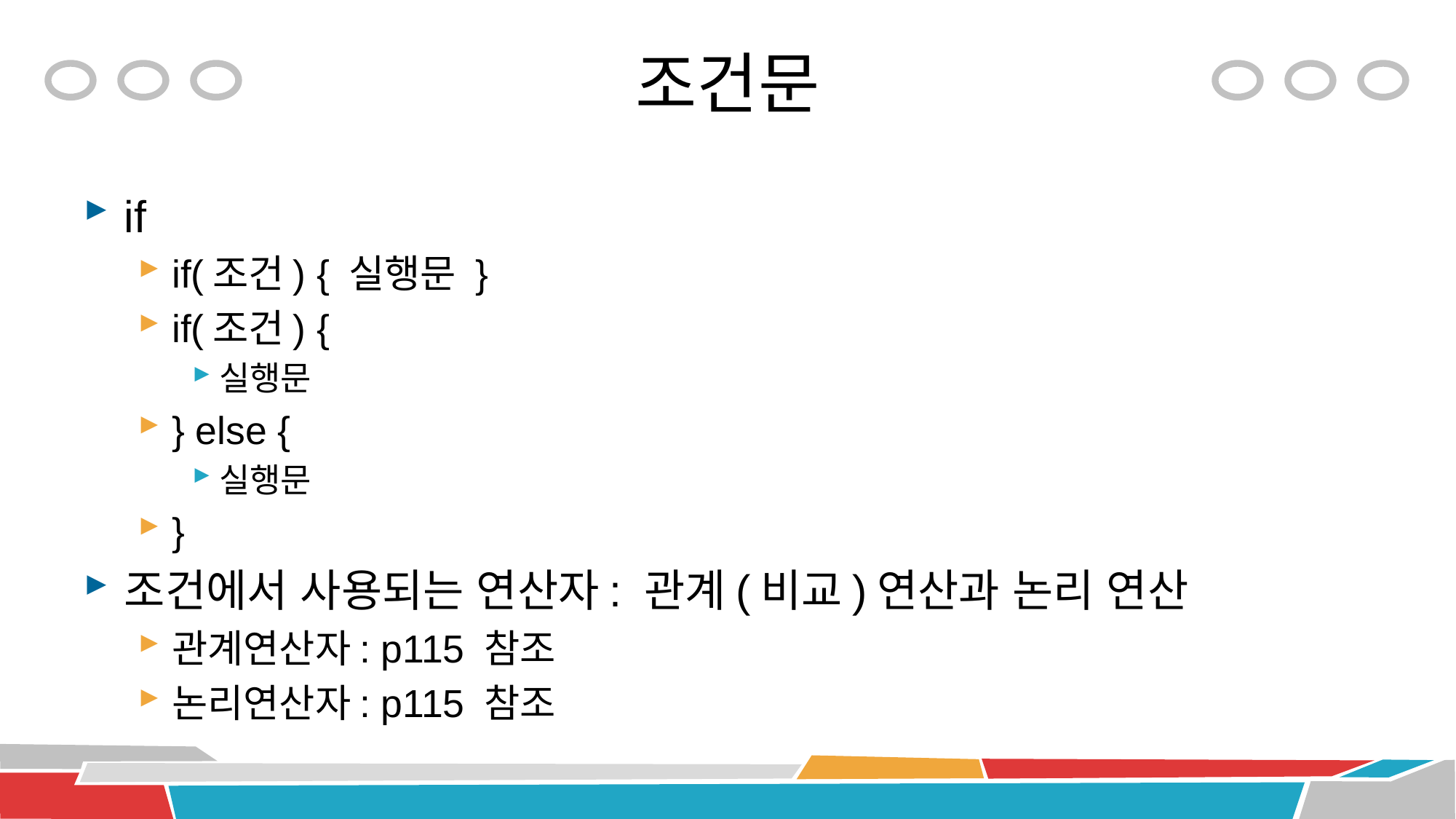

# 조건문
if
if(조건) { 실행문 }
if(조건) {
실행문
} else {
실행문
}
조건에서 사용되는 연산자: 관계(비교)연산과 논리 연산
관계연산자: p115 참조
논리연산자: p115 참조